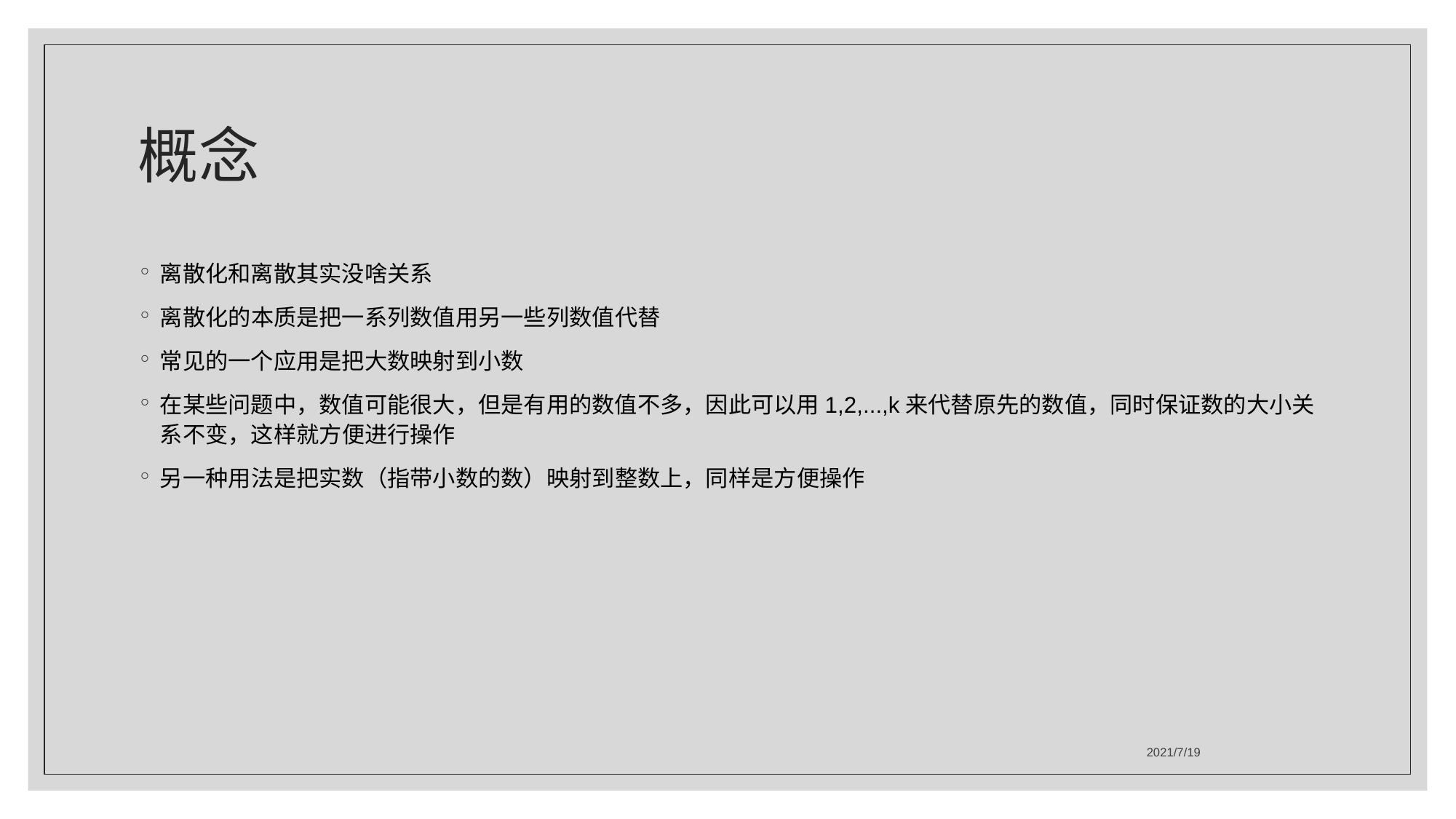

# 概念
离散化和离散其实没啥关系
离散化的本质是把一系列数值用另一些列数值代替
常见的一个应用是把大数映射到小数
在某些问题中，数值可能很大，但是有用的数值不多，因此可以用1,2,...,k来代替原先的数值，同时保证数的大小关系不变，这样就方便进行操作
另一种用法是把实数（指带小数的数）映射到整数上，同样是方便操作
2021/7/19